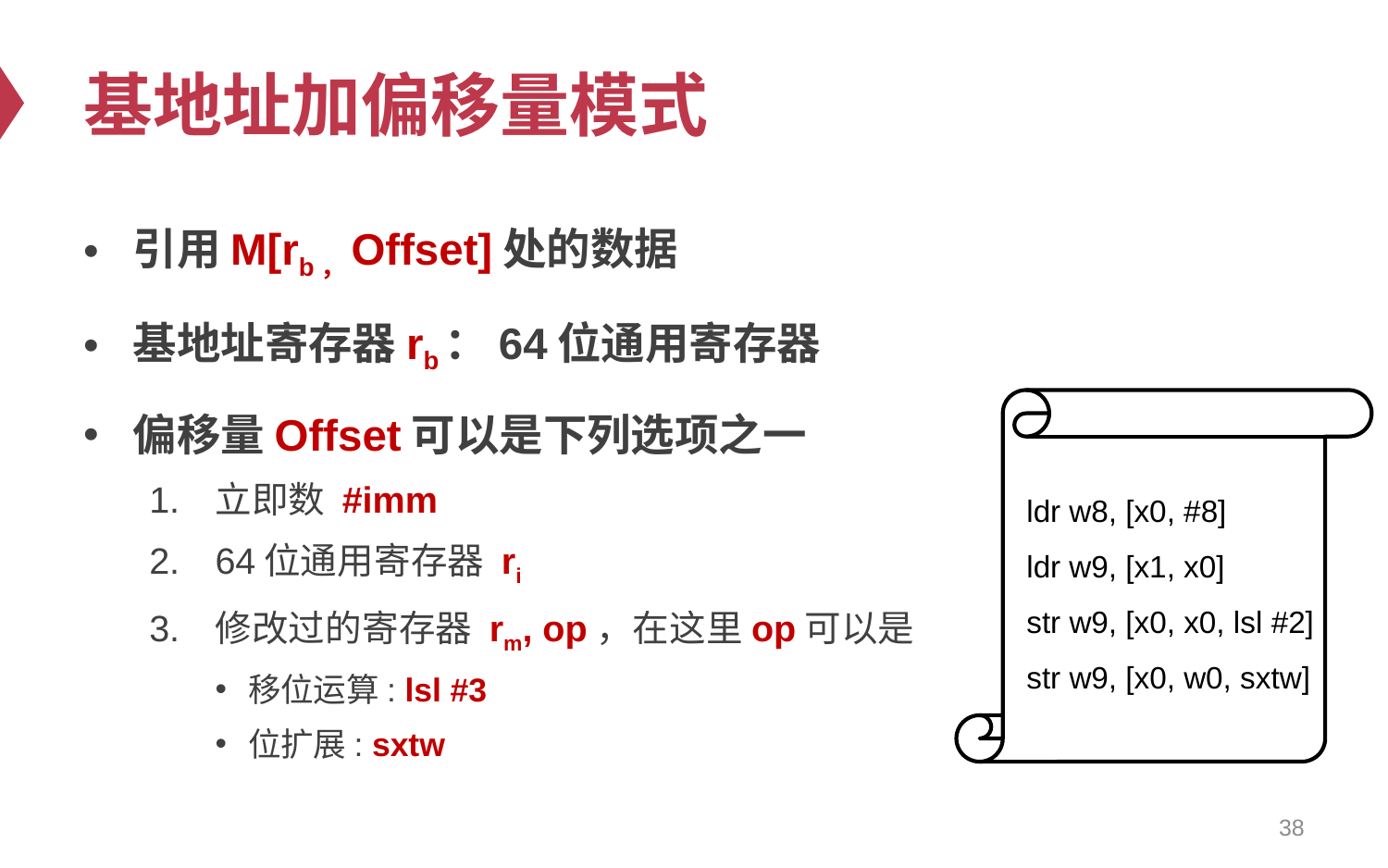

# 基地址加偏移量模式
引用M[rb，Offset]处的数据
基地址寄存器rb：64位通用寄存器
偏移量Offset可以是下列选项之一
立即数 #imm
64位通用寄存器 ri
修改过的寄存器 rm, op，在这里op可以是
移位运算: lsl #3
位扩展: sxtw

ldr w8, [x0, #8]
ldr w9, [x1, x0]
str w9, [x0, x0, lsl #2]
str w9, [x0, w0, sxtw]
38